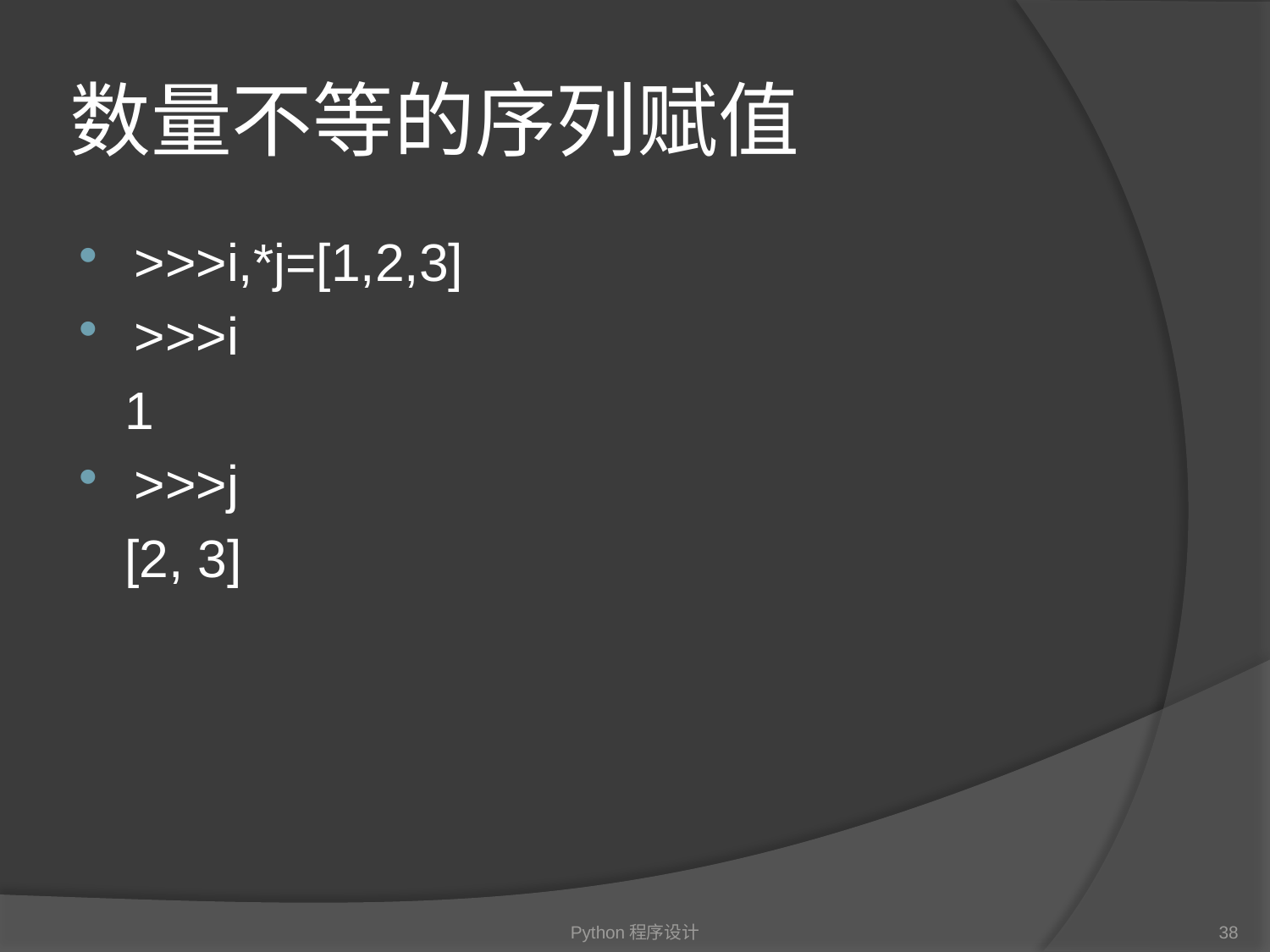

# 数量不等的序列赋值
>>>i,*j=[1,2,3]
>>>i
   1
>>>j
   [2, 3]

Python程序设计
38